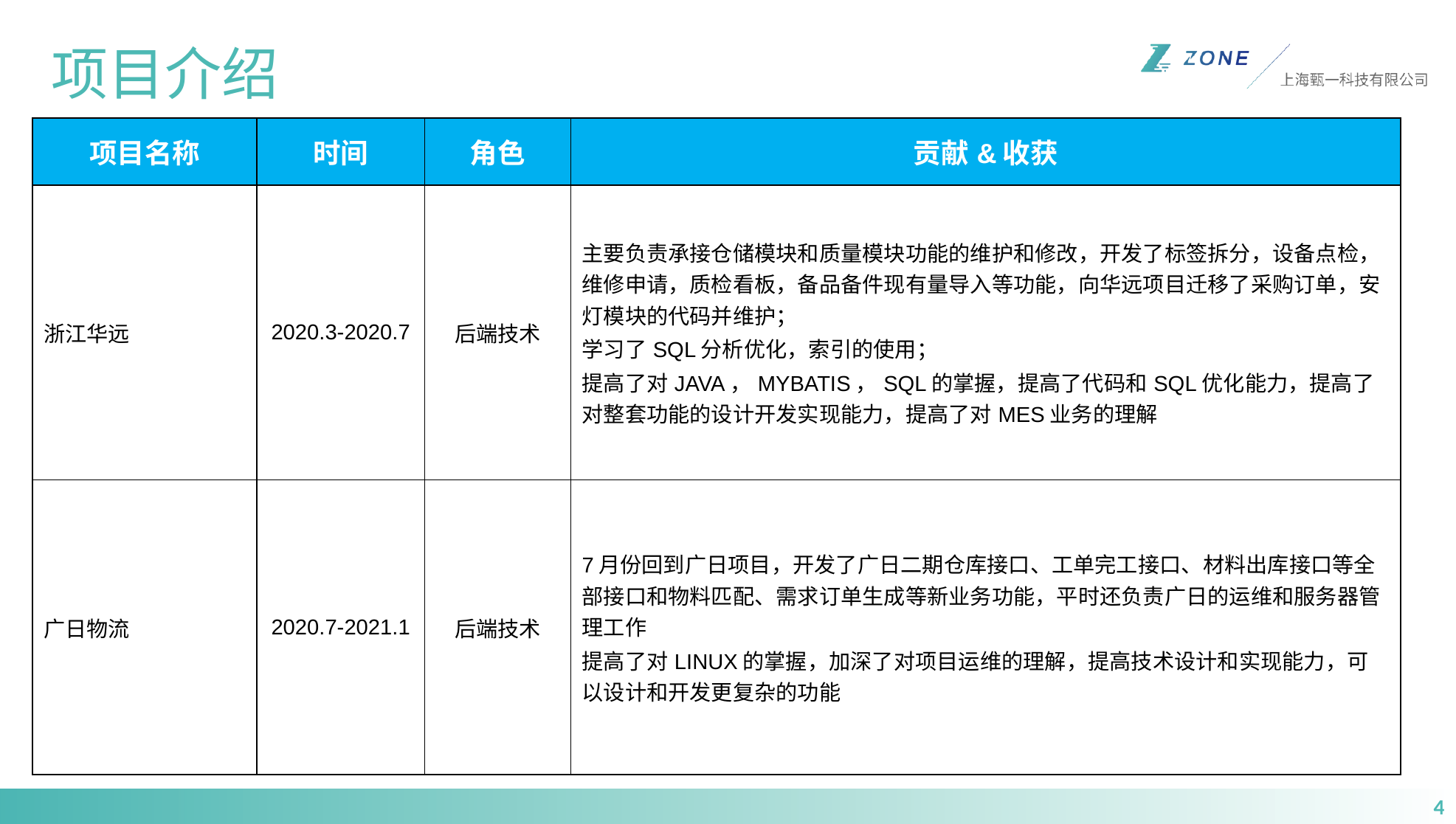

# 项目介绍

| 项目名称 | 时间 | 角色 | 贡献&收获 |
| --- | --- | --- | --- |
| 浙江华远 | 2020.3-2020.7 | 后端技术 | 主要负责承接仓储模块和质量模块功能的维护和修改，开发了标签拆分，设备点检，维修申请，质检看板，备品备件现有量导入等功能，向华远项目迁移了采购订单，安灯模块的代码并维护； 学习了SQL分析优化，索引的使用； 提高了对JAVA，MYBATIS，SQL的掌握，提高了代码和SQL优化能力，提高了对整套功能的设计开发实现能力，提高了对MES业务的理解 |
| 广日物流 | 2020.7-2021.1 | 后端技术 | 7月份回到广日项目，开发了广日二期仓库接口、工单完工接口、材料出库接口等全部接口和物料匹配、需求订单生成等新业务功能，平时还负责广日的运维和服务器管理工作 提高了对LINUX的掌握，加深了对项目运维的理解，提高技术设计和实现能力，可以设计和开发更复杂的功能 |
4